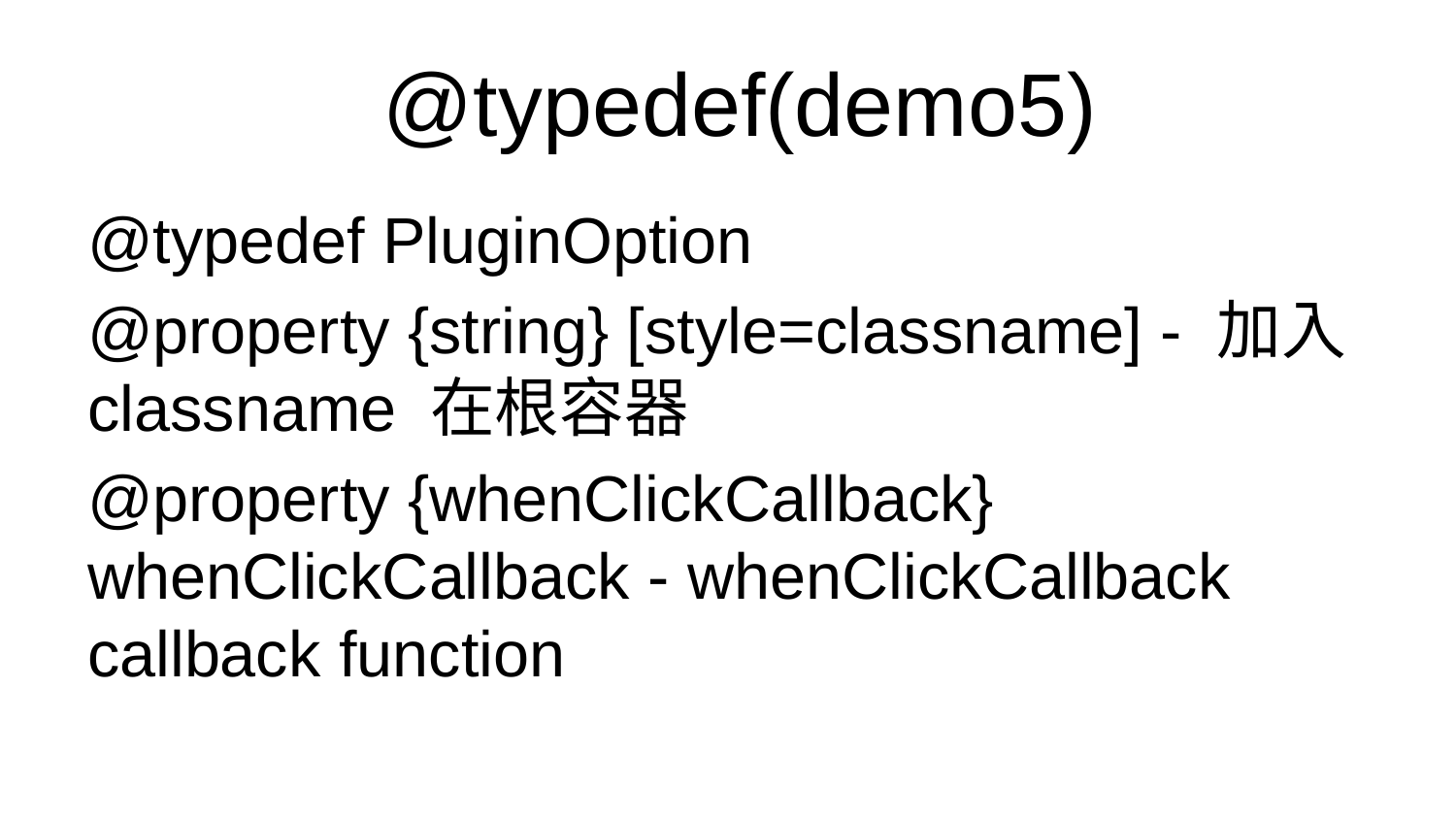

# @typedef(demo5)
@typedef PluginOption
@property {string} [style=classname] - 加入classname 在根容器
@property {whenClickCallback} whenClickCallback - whenClickCallback callback function